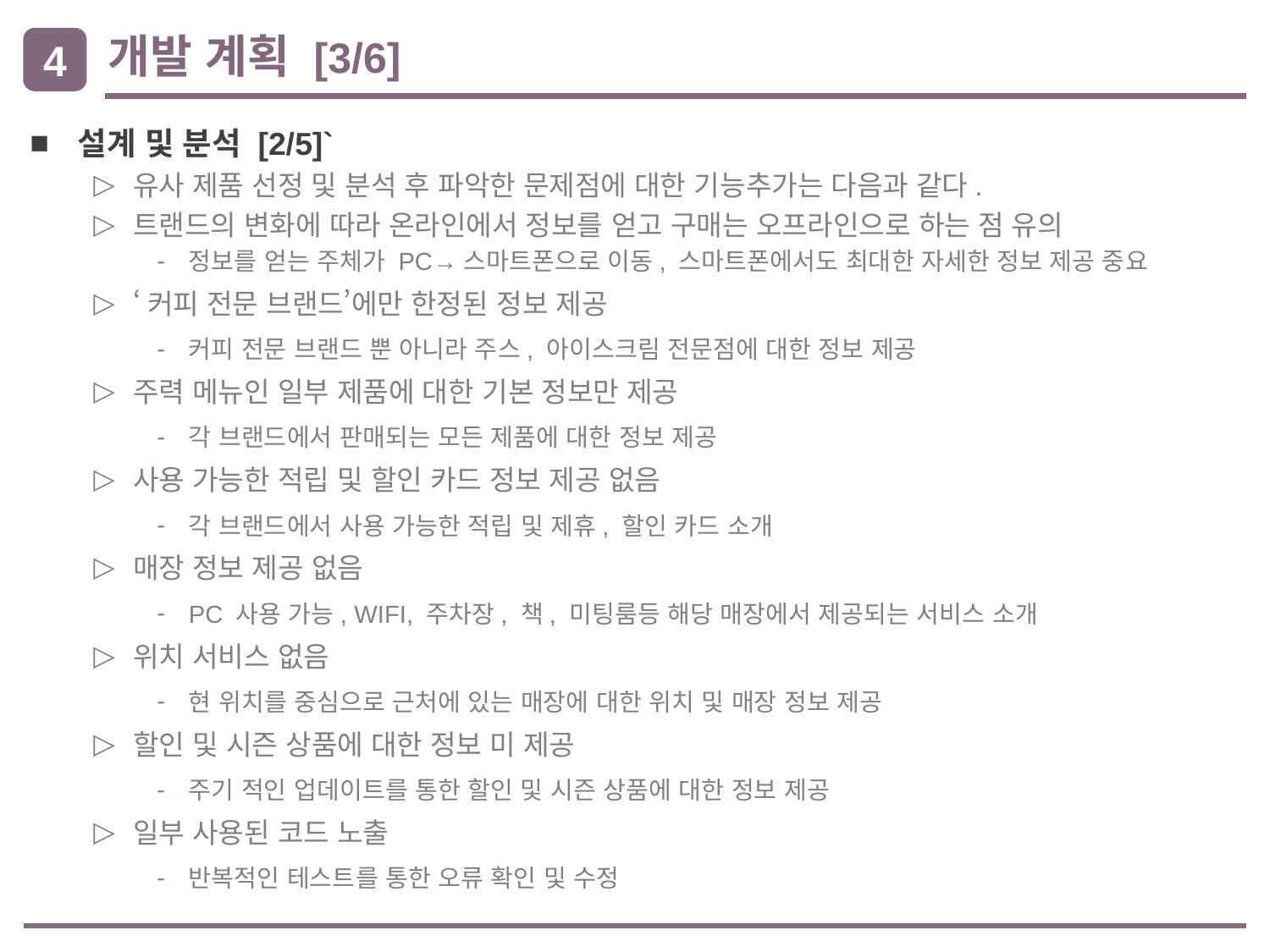

# 개발 계획 [3/6]
4
설계 및 분석 [2/5]`
유사 제품 선정 및 분석 후 파악한 문제점에 대한 기능추가는 다음과 같다.
트랜드의 변화에 따라 온라인에서 정보를 얻고 구매는 오프라인으로 하는 점 유의
정보를 얻는 주체가 PC→스마트폰으로 이동, 스마트폰에서도 최대한 자세한 정보 제공 중요
‘커피 전문 브랜드’에만 한정된 정보 제공
커피 전문 브랜드 뿐 아니라 주스, 아이스크림 전문점에 대한 정보 제공
주력 메뉴인 일부 제품에 대한 기본 정보만 제공
각 브랜드에서 판매되는 모든 제품에 대한 정보 제공
사용 가능한 적립 및 할인 카드 정보 제공 없음
각 브랜드에서 사용 가능한 적립 및 제휴, 할인 카드 소개
매장 정보 제공 없음
PC 사용 가능, WIFI, 주차장, 책, 미팅룸등 해당 매장에서 제공되는 서비스 소개
위치 서비스 없음
현 위치를 중심으로 근처에 있는 매장에 대한 위치 및 매장 정보 제공
할인 및 시즌 상품에 대한 정보 미 제공
주기 적인 업데이트를 통한 할인 및 시즌 상품에 대한 정보 제공
일부 사용된 코드 노출
반복적인 테스트를 통한 오류 확인 및 수정